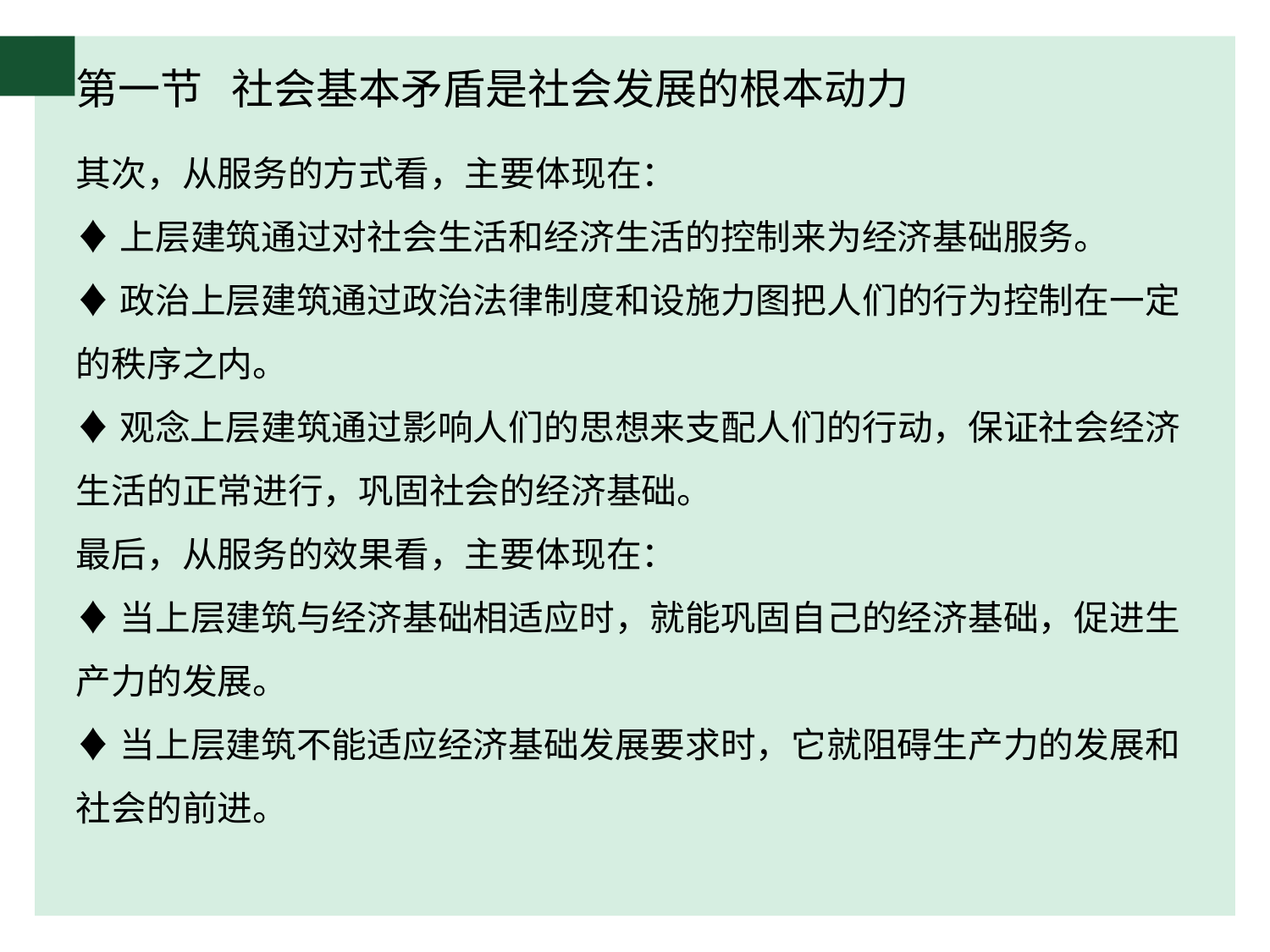

# 第一节   社会基本矛盾是社会发展的根本动力
其次，从服务的方式看，主要体现在：
♦上层建筑通过对社会生活和经济生活的控制来为经济基础服务。
♦政治上层建筑通过政治法律制度和设施力图把人们的行为控制在一定的秩序之内。
♦观念上层建筑通过影响人们的思想来支配人们的行动，保证社会经济生活的正常进行，巩固社会的经济基础。
最后，从服务的效果看，主要体现在：
♦当上层建筑与经济基础相适应时，就能巩固自己的经济基础，促进生产力的发展。
♦当上层建筑不能适应经济基础发展要求时，它就阻碍生产力的发展和社会的前进。